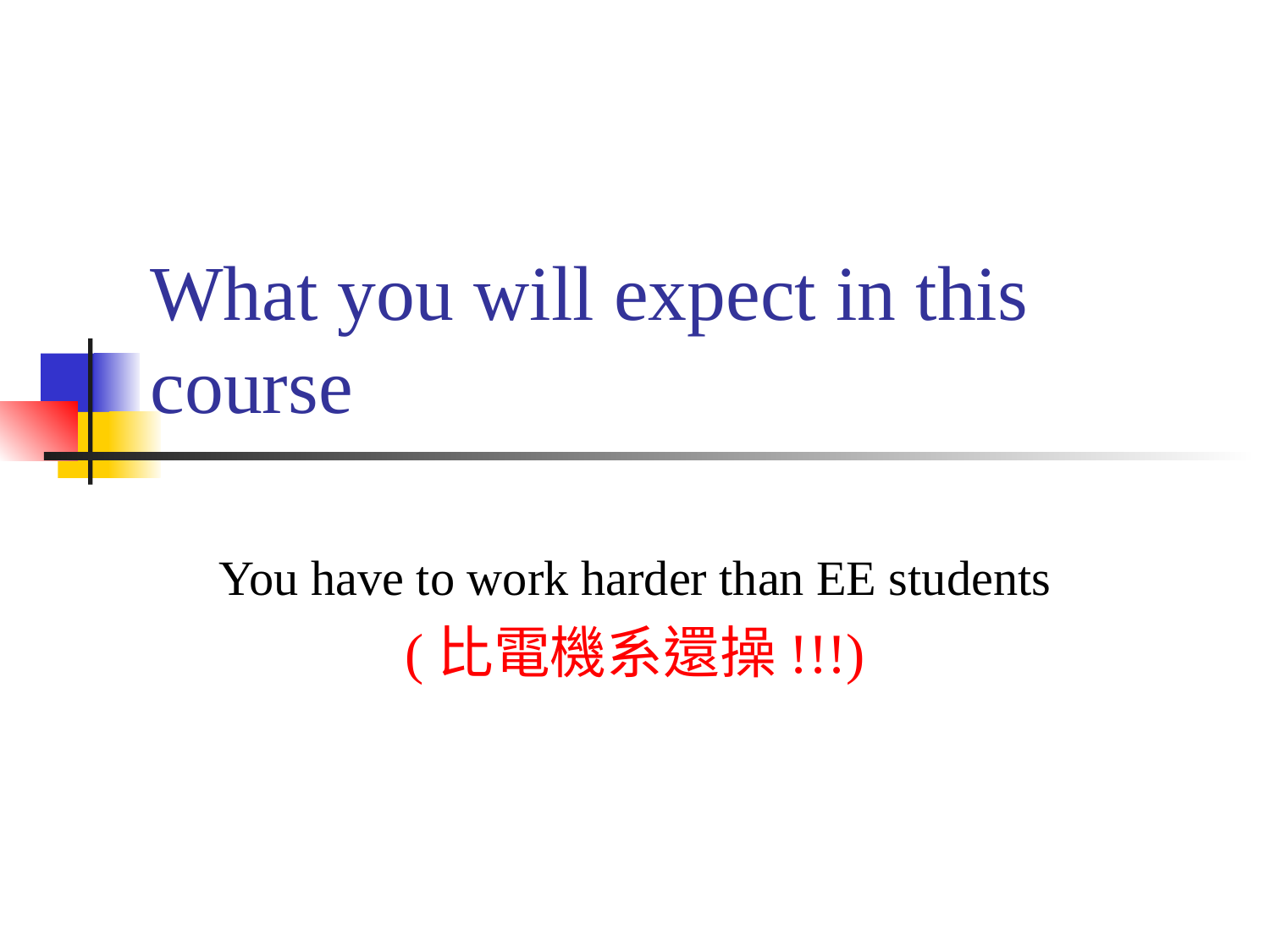

# What you will expect in this course
You have to work harder than EE students
(比電機系還操!!!)